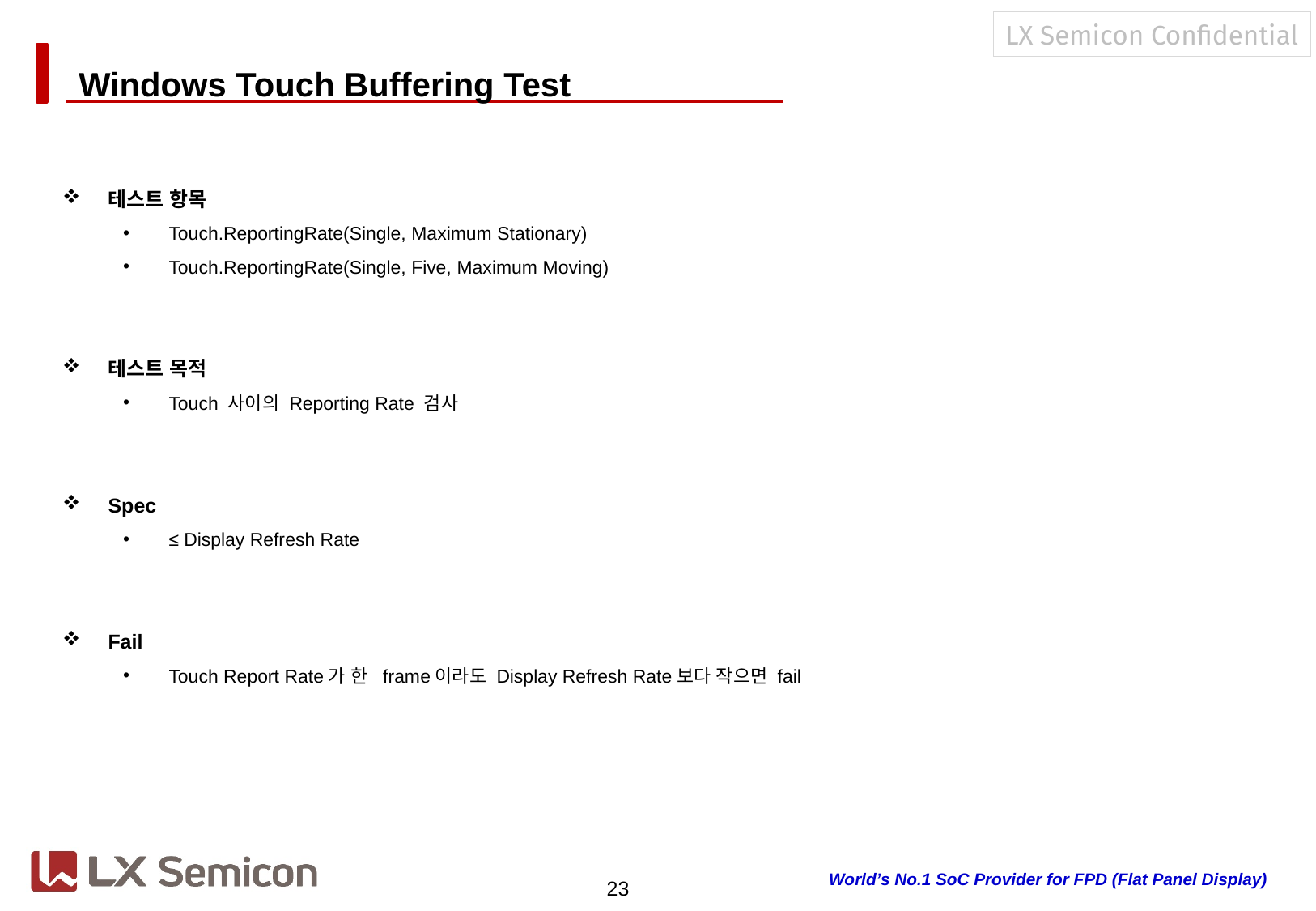

# Windows Touch Buffering Test
테스트 항목
Touch.ReportingRate(Single, Maximum Stationary)
Touch.ReportingRate(Single, Five, Maximum Moving)

테스트 목적
Touch 사이의 Reporting Rate 검사

Spec
≤ Display Refresh Rate

Fail
Touch Report Rate가 한  frame이라도 Display Refresh Rate보다 작으면 fail